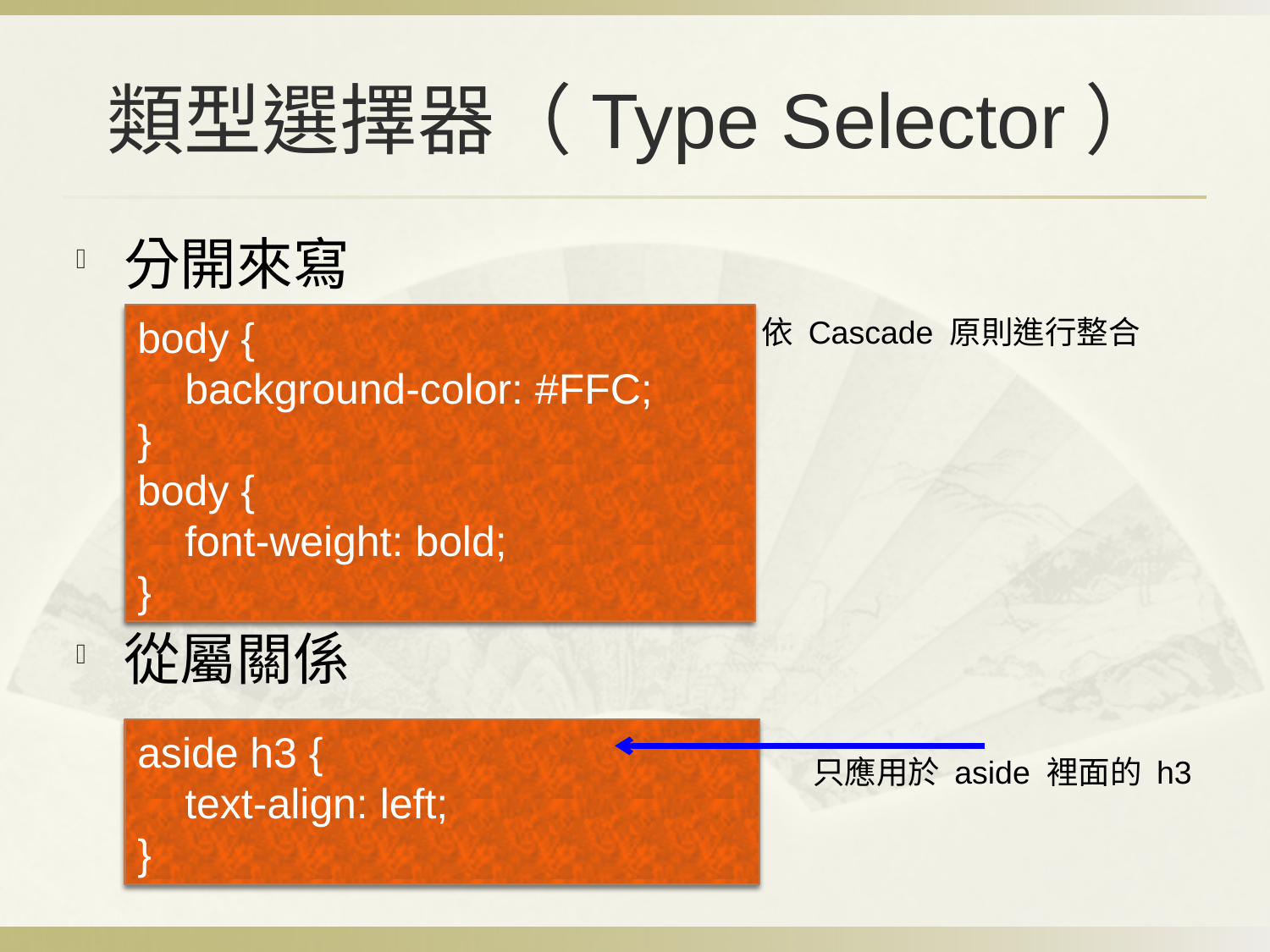

# 類型選擇器（Type Selector）
分開來寫

從屬關係

body {
    background-color: #FFC;
}
body {
    font-weight: bold;
}
依 Cascade 原則進行整合
aside h3 {
    text-align: left;
}
只應用於 aside 裡面的 h3